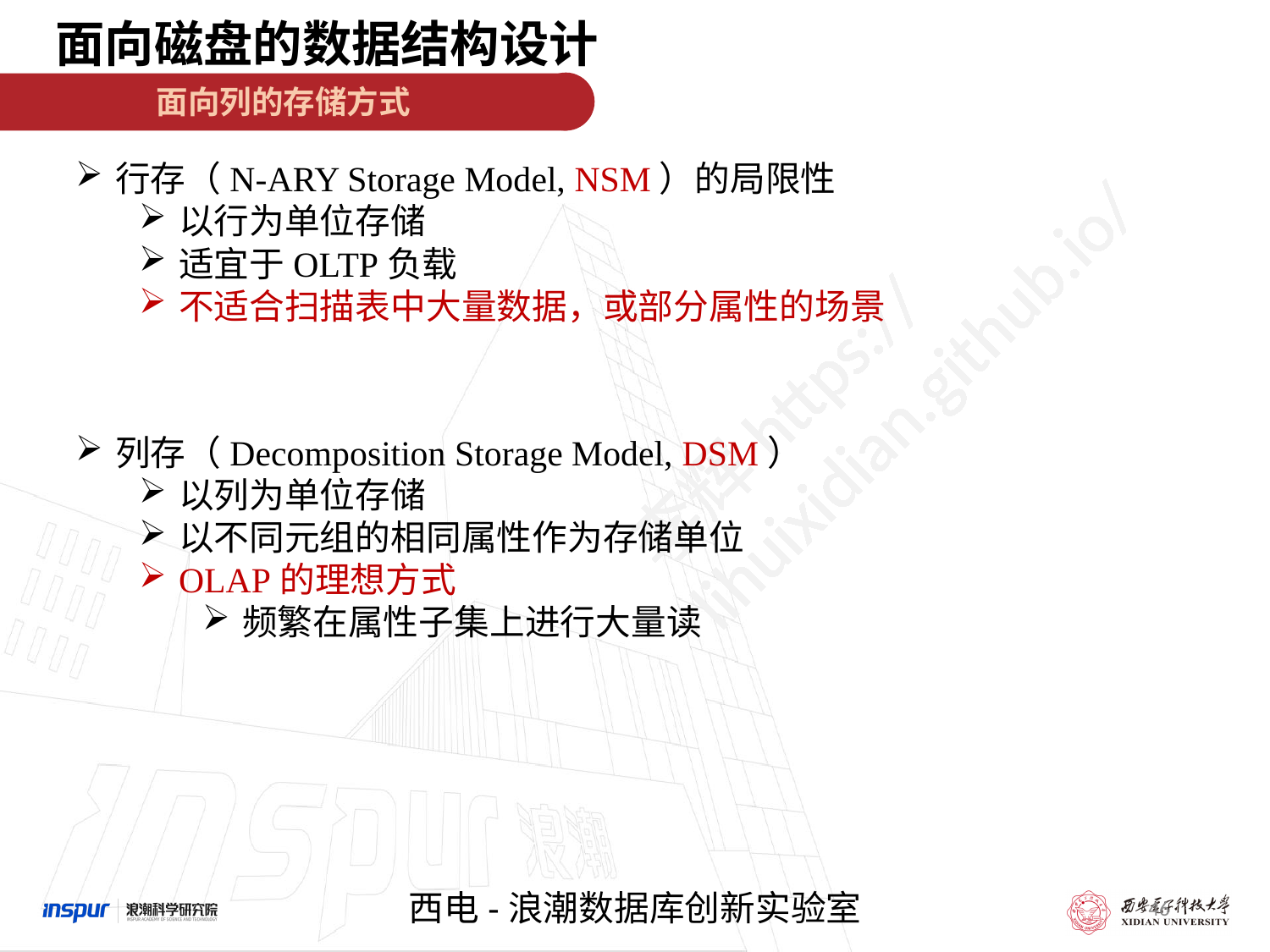

面向磁盘的数据结构设计

面向列的存储方式
行存（N-ARY Storage Model, NSM）的局限性
以行为单位存储
适宜于OLTP负载
不适合扫描表中大量数据，或部分属性的场景

列存（Decomposition Storage Model, DSM）
以列为单位存储
以不同元组的相同属性作为存储单位
OLAP的理想方式
频繁在属性子集上进行大量读
46